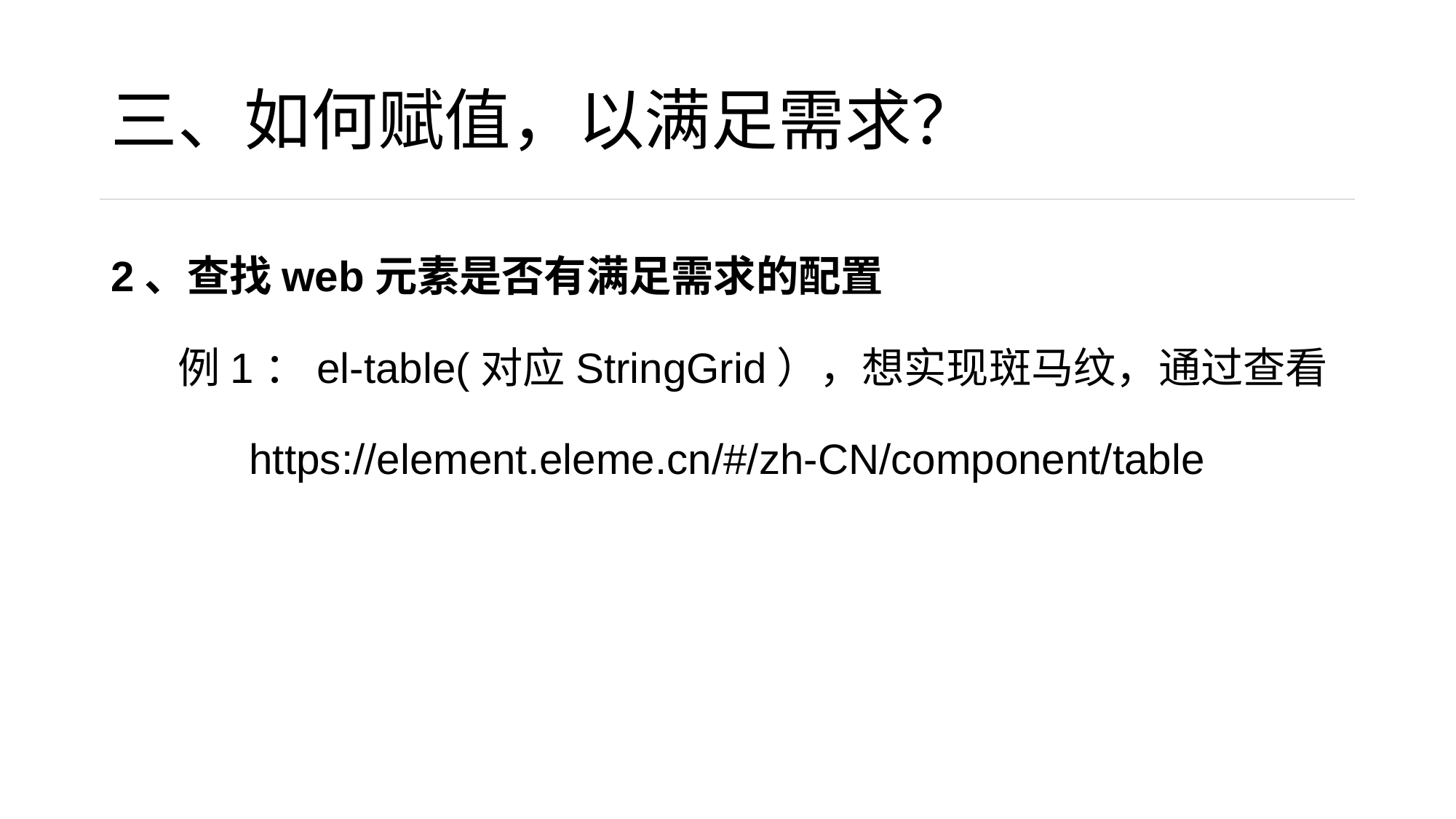

# 三、如何赋值，以满足需求？
2、查找web元素是否有满足需求的配置
      例1：el-table(对应StringGrid），想实现斑马纹，通过查看
https://element.eleme.cn/#/zh-CN/component/table